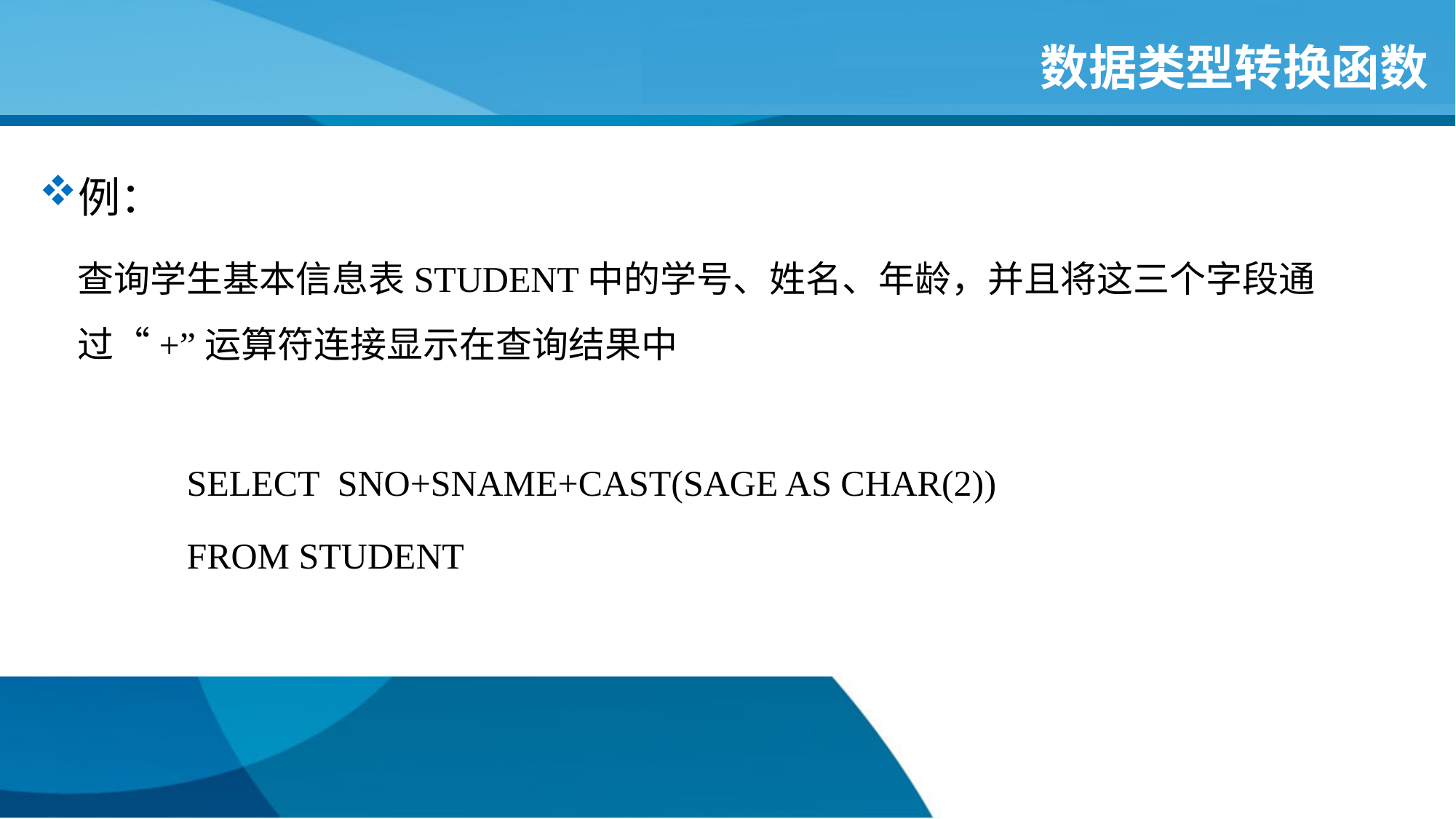

# 数据类型转换函数
例：
查询学生基本信息表STUDENT中的学号、姓名、年龄，并且将这三个字段通过“+”运算符连接显示在查询结果中

SELECT  SNO+SNAME+CAST(SAGE AS CHAR(2))
FROM STUDENT